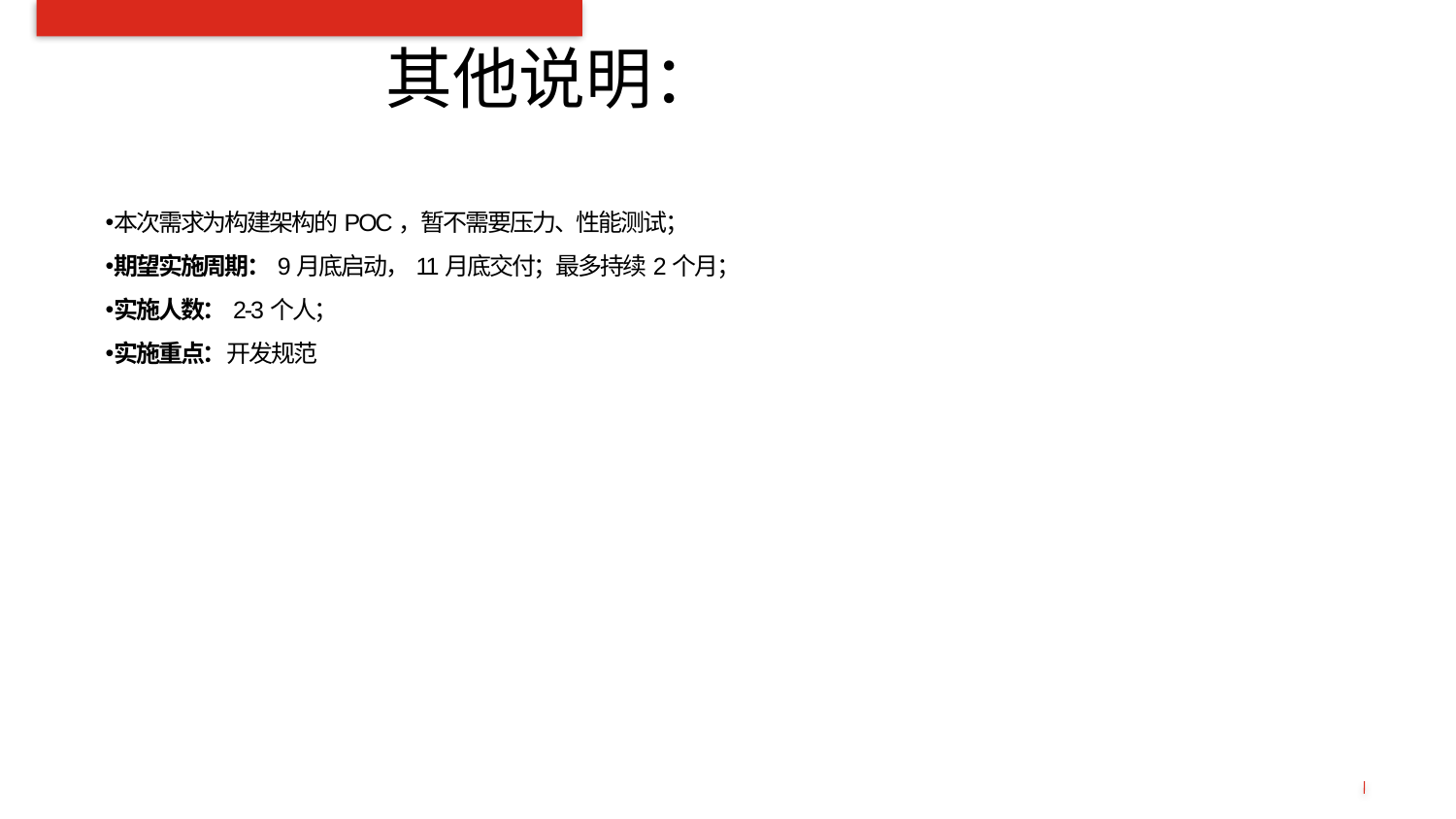

# 其他说明：
本次需求为构建架构的POC，暂不需要压力、性能测试；
期望实施周期：9月底启动，11月底交付；最多持续2个月；
实施人数：2-3个人；
实施重点：开发规范
20